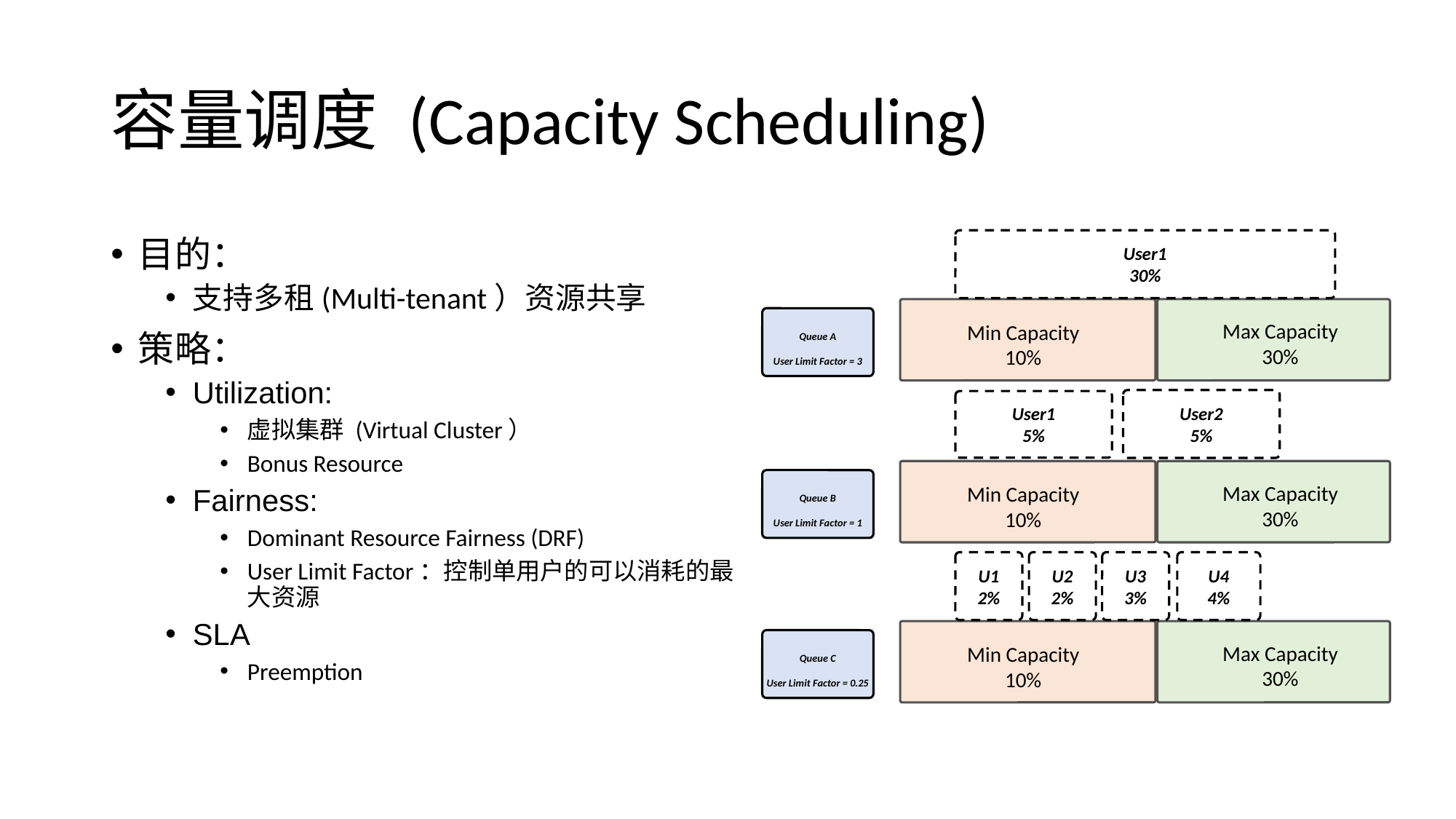

# 容量调度 (Capacity Scheduling)
目的：
支持多租(Multi-tenant）资源共享
策略：
Utilization:
虚拟集群 (Virtual Cluster）
Bonus Resource
Fairness:
Dominant Resource Fairness (DRF)
User Limit Factor：控制单用户的可以消耗的最大资源
SLA
Preemption
User1
30%

Queue A
User Limit Factor = 3
Min Capacity
10%

Max Capacity
30%
User2
5%
User1
5%

Queue B
User Limit Factor = 1
Min Capacity
10%

Max Capacity
30%

U1
2%
U2
2%
U3
3%
U4
4%

Queue C
User Limit Factor = 0.25
Max Capacity
30%
Min Capacity
10%